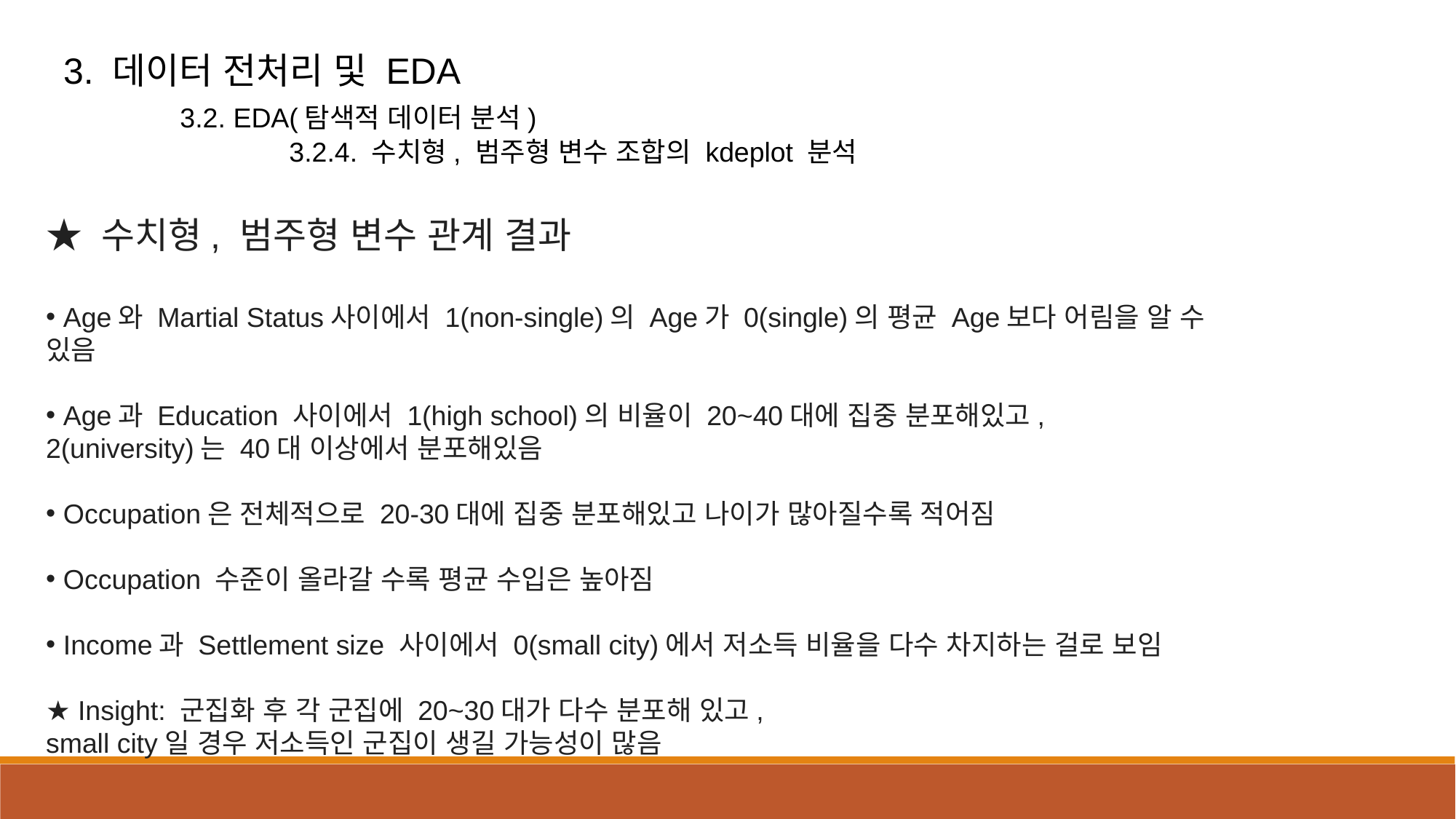

3. 데이터 전처리 및 EDA
 	 3.2. EDA(탐색적 데이터 분석)
	 	 3.2.4. 수치형, 범주형 변수 조합의 kdeplot 분석
★ 수치형, 범주형 변수 관계 결과

 Age와 Martial Status사이에서 1(non-single)의 Age가 0(single)의 평균 Age보다 어림을 알 수 있음

 Age과 Education 사이에서 1(high school)의 비율이 20~40대에 집중 분포해있고,
2(university)는 40대 이상에서 분포해있음

 Occupation은 전체적으로 20-30대에 집중 분포해있고 나이가 많아질수록 적어짐

 Occupation 수준이 올라갈 수록 평균 수입은 높아짐

 Income과 Settlement size 사이에서 0(small city)에서 저소득 비율을 다수 차지하는 걸로 보임

★ Insight: 군집화 후 각 군집에 20~30대가 다수 분포해 있고,
small city일 경우 저소득인 군집이 생길 가능성이 많음